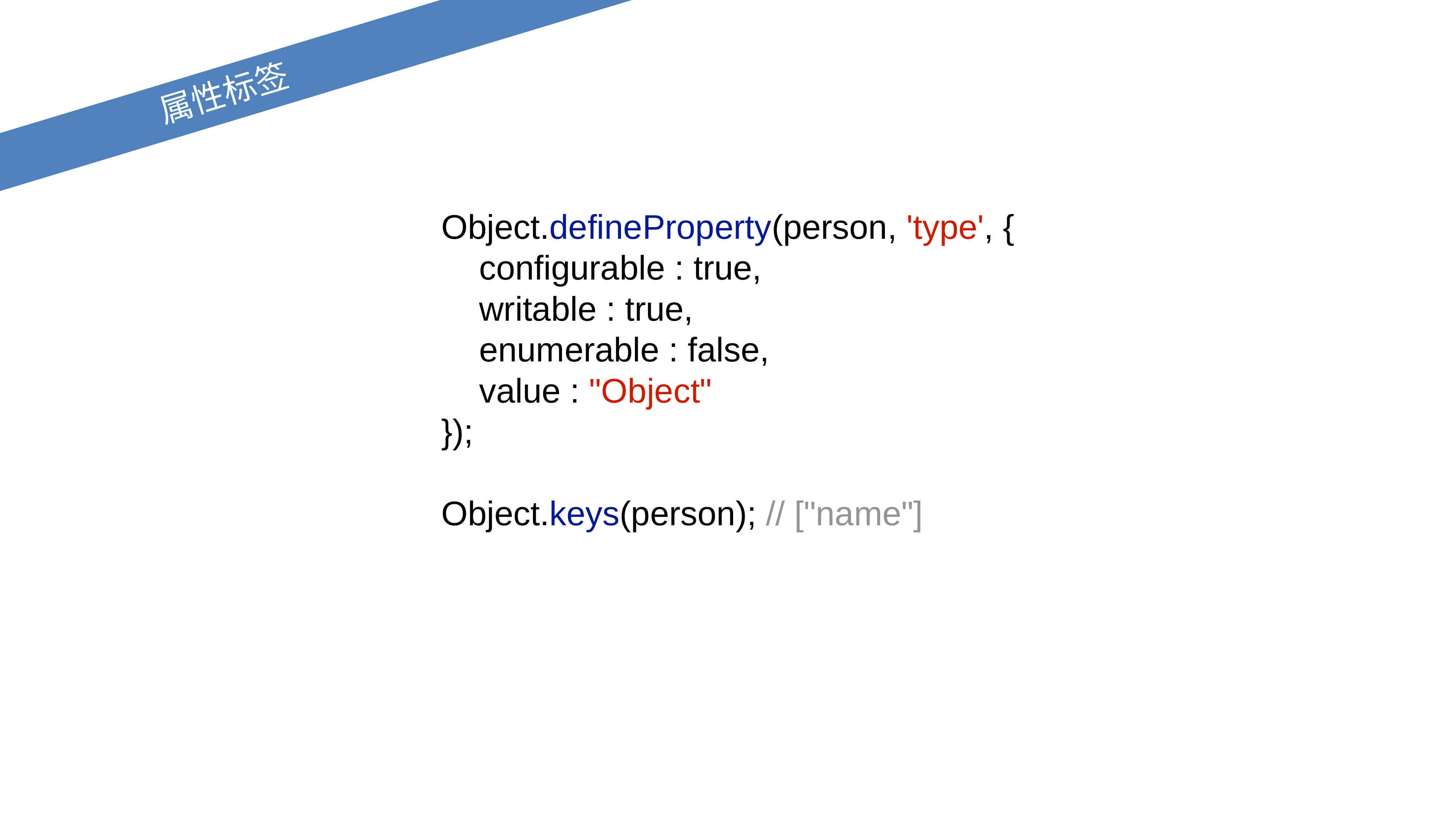

属性标签
Object.defineProperty(person, 'type', {
    configurable : true,
    writable : true,
    enumerable : false,
    value : "Object"
});

Object.keys(person); // ["name"]